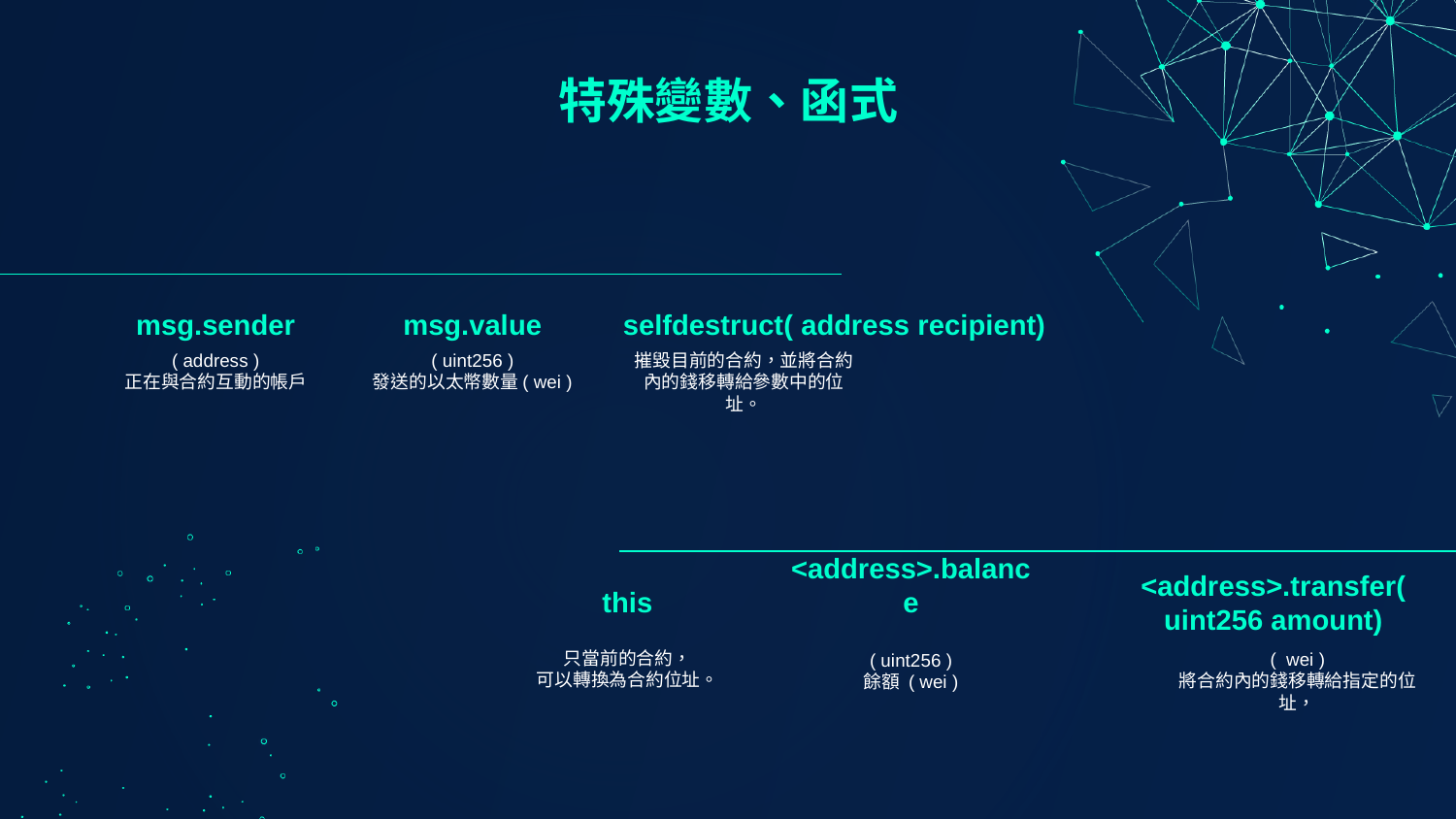

# 特殊變數、函式
msg.sender
msg.value
selfdestruct( address recipient)
( address )
正在與合約互動的帳戶
( uint256 )
發送的以太幣數量( wei )
摧毀目前的合約，並將合約內的錢移轉給參數中的位址。

this
<address>.balance
<address>.transfer( uint256 amount)
只當前的合約，
可以轉換為合約位址。

(  wei )
將合約內的錢移轉給指定的位址，
( uint256 )
餘額 ( wei )